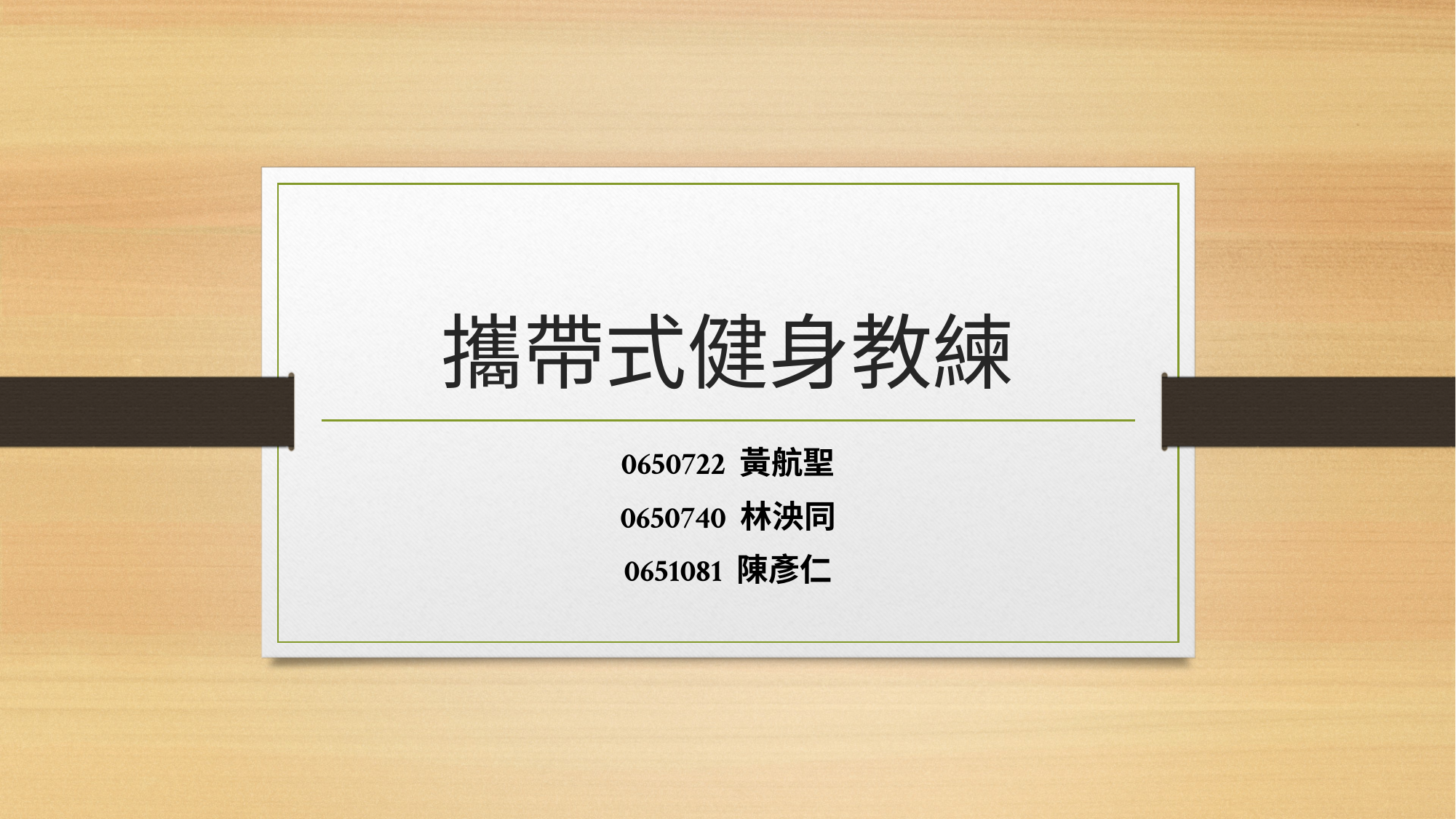

# 攜帶式健身教練
0650722 黃航聖
0650740 林泱同
0651081 陳彥仁